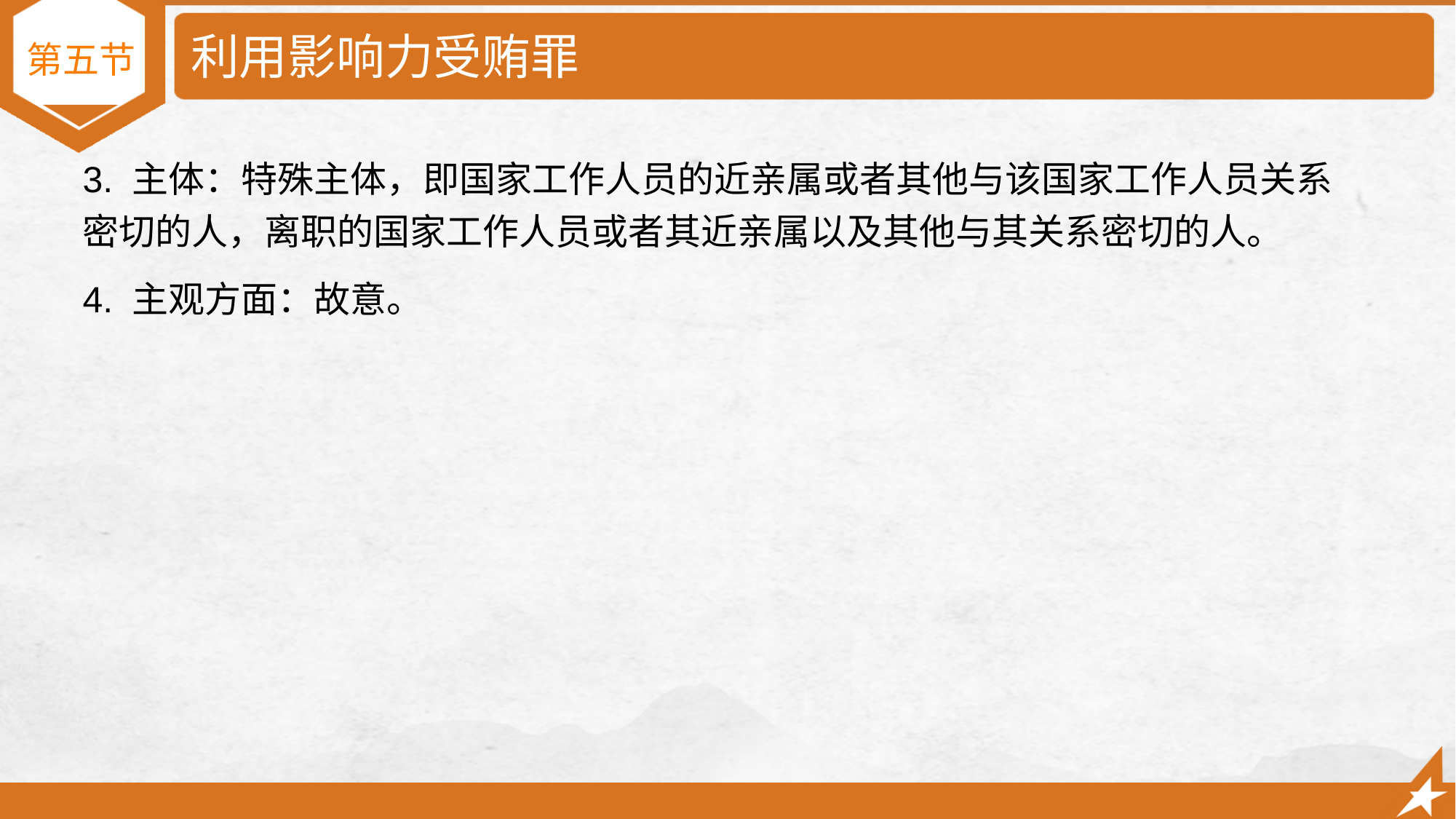

# 利用影响力受贿罪
第五节
3. 主体：特殊主体，即国家工作人员的近亲属或者其他与该国家工作人员关系密切的人，离职的国家工作人员或者其近亲属以及其他与其关系密切的人。
4. 主观方面：故意。